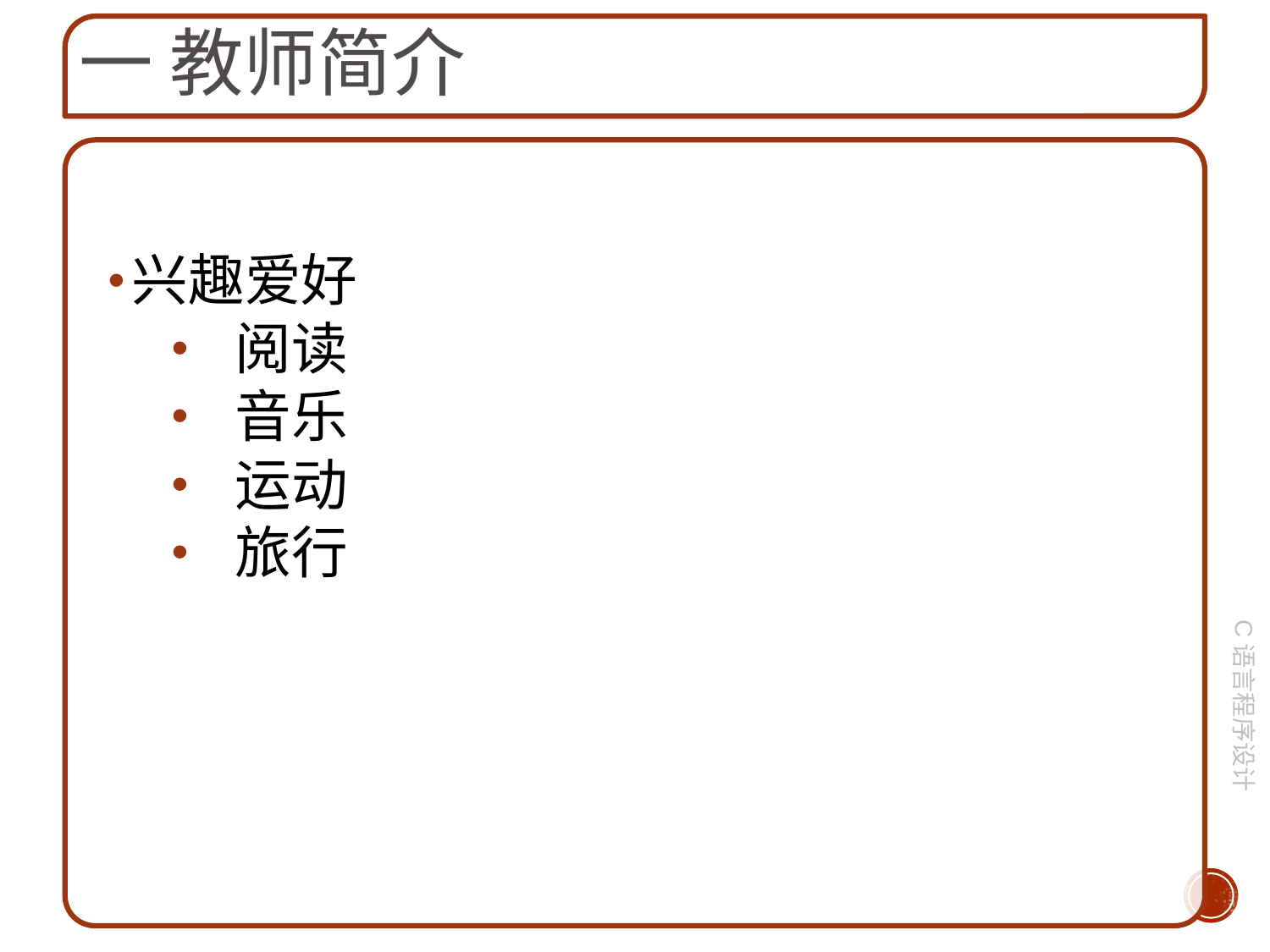

# 一 教师简介
兴趣爱好
阅读
音乐
运动
旅行